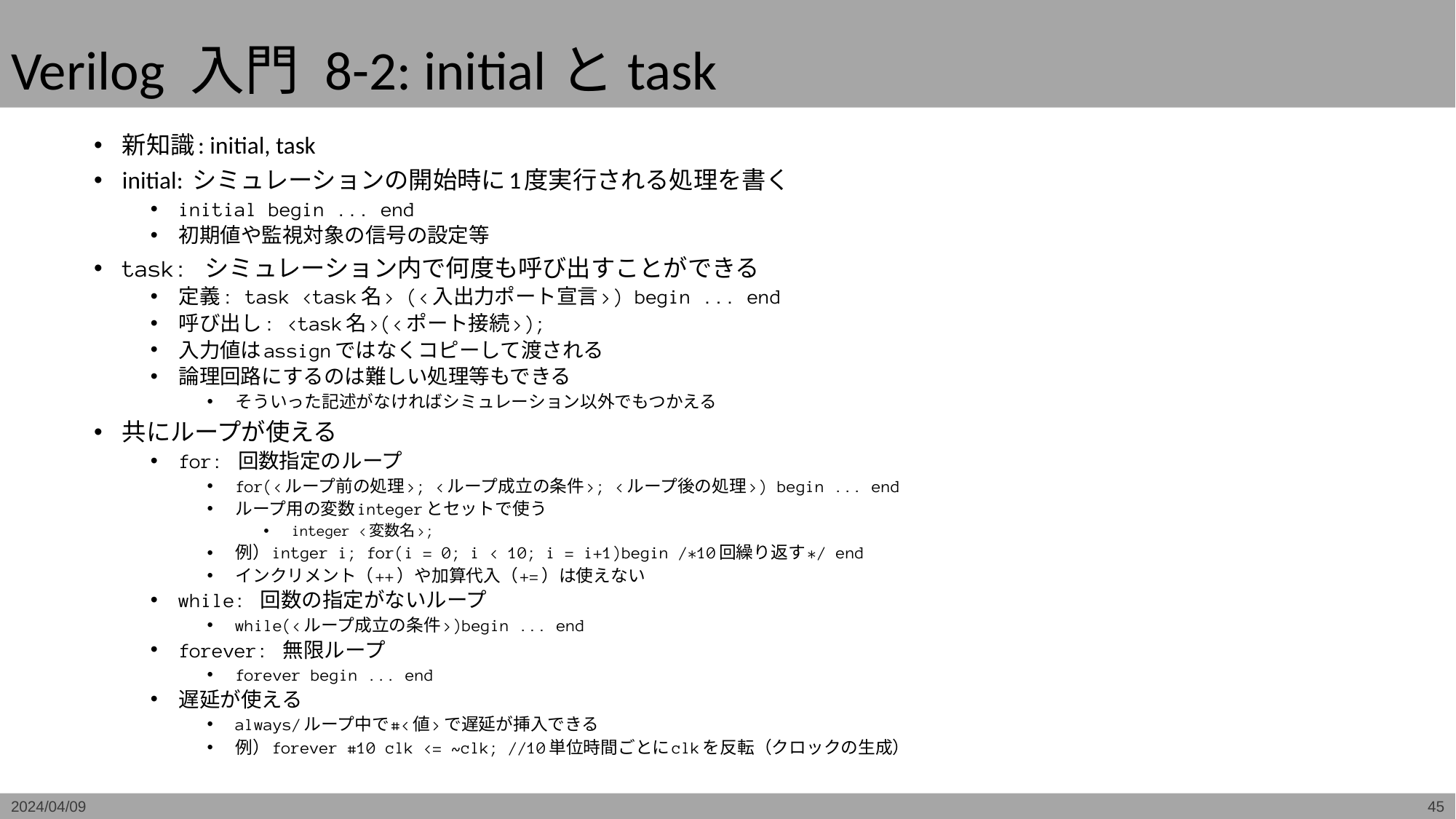

# Verilog 入門 8-2: initialとtask
新知識: initial, task
initial: シミュレーションの開始時に1度実行される処理を書く
initial begin ... end
初期値や監視対象の信号の設定等
task: シミュレーション内で何度も呼び出すことができる
定義: task <task名> (<入出力ポート宣言>) begin ... end
呼び出し: <task名>(<ポート接続>);
入力値はassignではなくコピーして渡される
論理回路にするのは難しい処理等もできる
そういった記述がなければシミュレーション以外でもつかえる
共にループが使える
for: 回数指定のループ
for(<ループ前の処理>; <ループ成立の条件>; <ループ後の処理>) begin ... end
ループ用の変数integerとセットで使う
integer <変数名>;
例）intger i; for(i = 0; i < 10; i = i+1)begin /*10回繰り返す*/ end
インクリメント（++）や加算代入（+=）は使えない
while: 回数の指定がないループ
while(<ループ成立の条件>)begin ... end
forever: 無限ループ
forever begin ... end
遅延が使える
always/ループ中で#<値>で遅延が挿入できる
例）forever #10 clk <= ~clk; //10単位時間ごとにclkを反転（クロックの生成）

2024/04/09
45